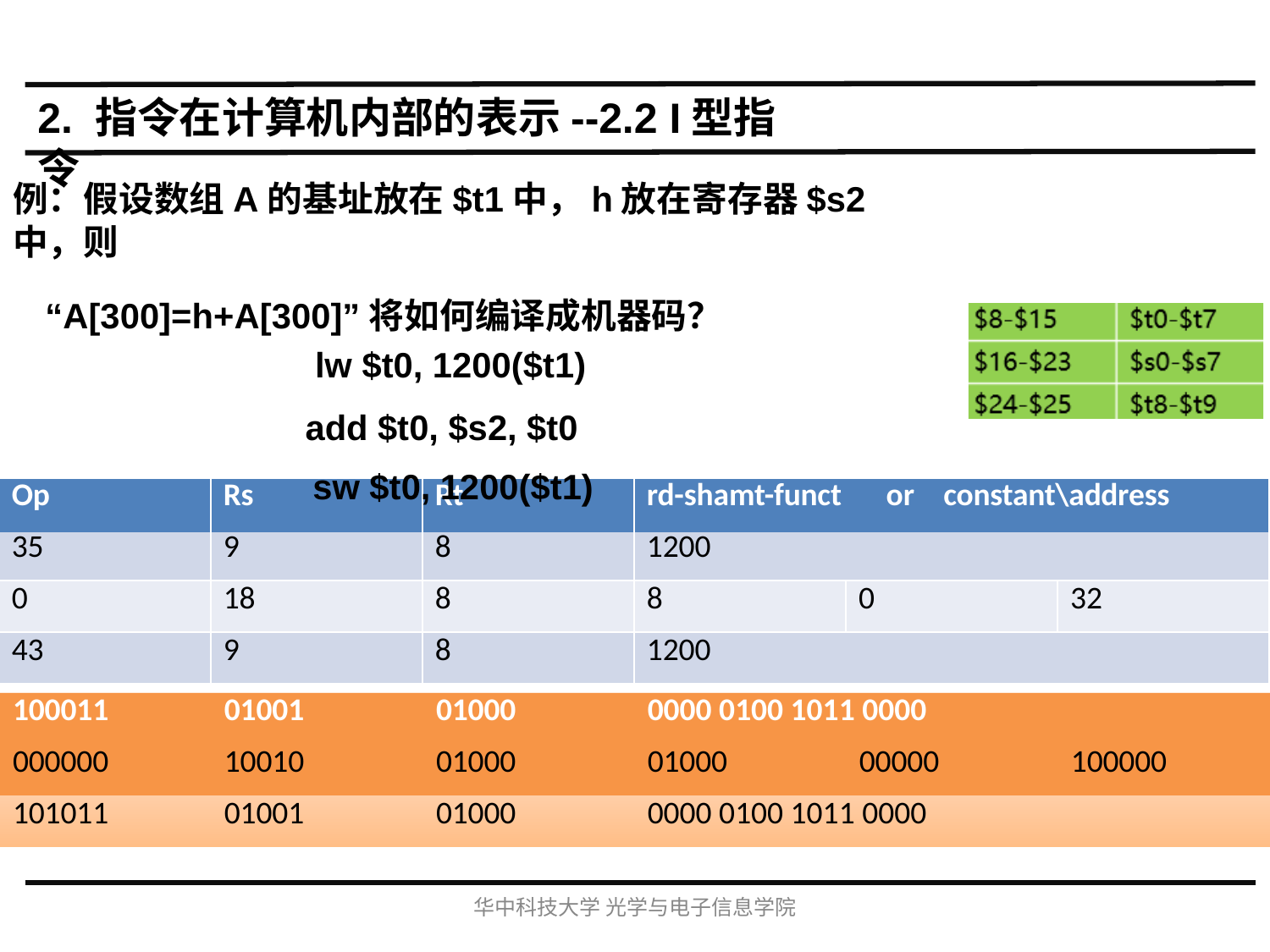

# 2. 指令在计算机内部的表示--2.2 I型指令
例：假设数组A的基址放在$t1中，h放在寄存器$s2中，则
“A[300]=h+A[300]”将如何编译成机器码？
lw $t0, 1200($t1)
add $t0, $s2, $t0  sw $t0, 1200($t1)

| Op | Rs | Rt | rd-shamt-funct or constant\address |  |  |
| --- | --- | --- | --- | --- | --- |
| 35 | 9 | 8 | 1200 |  |  |
| 0 | 18 | 8 | 8 | 0 | 32 |
| 43 | 9 | 8 | 1200 |  |  |

| 100011 | 01001 | 01000 | 0000 0100 1011 0000 |  |  |
| --- | --- | --- | --- | --- | --- |
| 000000 | 10010 | 01000 | 01000 | 00000 | 100000 |
| 101011 | 01001 | 01000 | 0000 0100 1011 0000 |  |  |
华中科技大学光学与电子信息学院